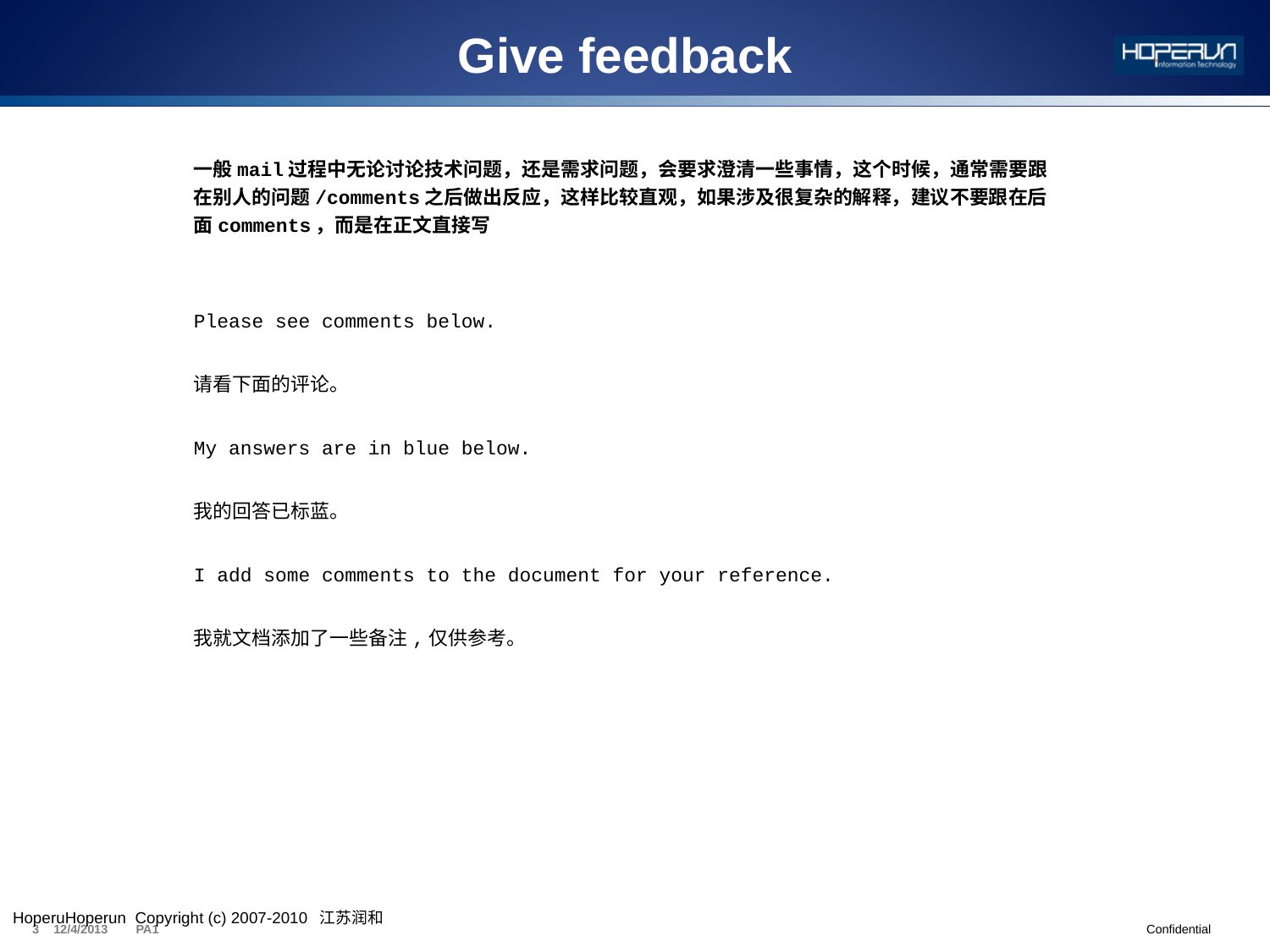

Give feedback
一般mail过程中无论讨论技术问题，还是需求问题，会要求澄清一些事情，这个时候，通常需要跟在别人的问题/comments之后做出反应，这样比较直观，如果涉及很复杂的解释，建议不要跟在后面comments，而是在正文直接写

Please see comments below.

请看下面的评论。

My answers are in blue below.

我的回答已标蓝。

I add some comments to the document for your reference.

我就文档添加了一些备注,仅供参考。

HoperuHoperun  Copyright (c) 2007-2010  江苏润和